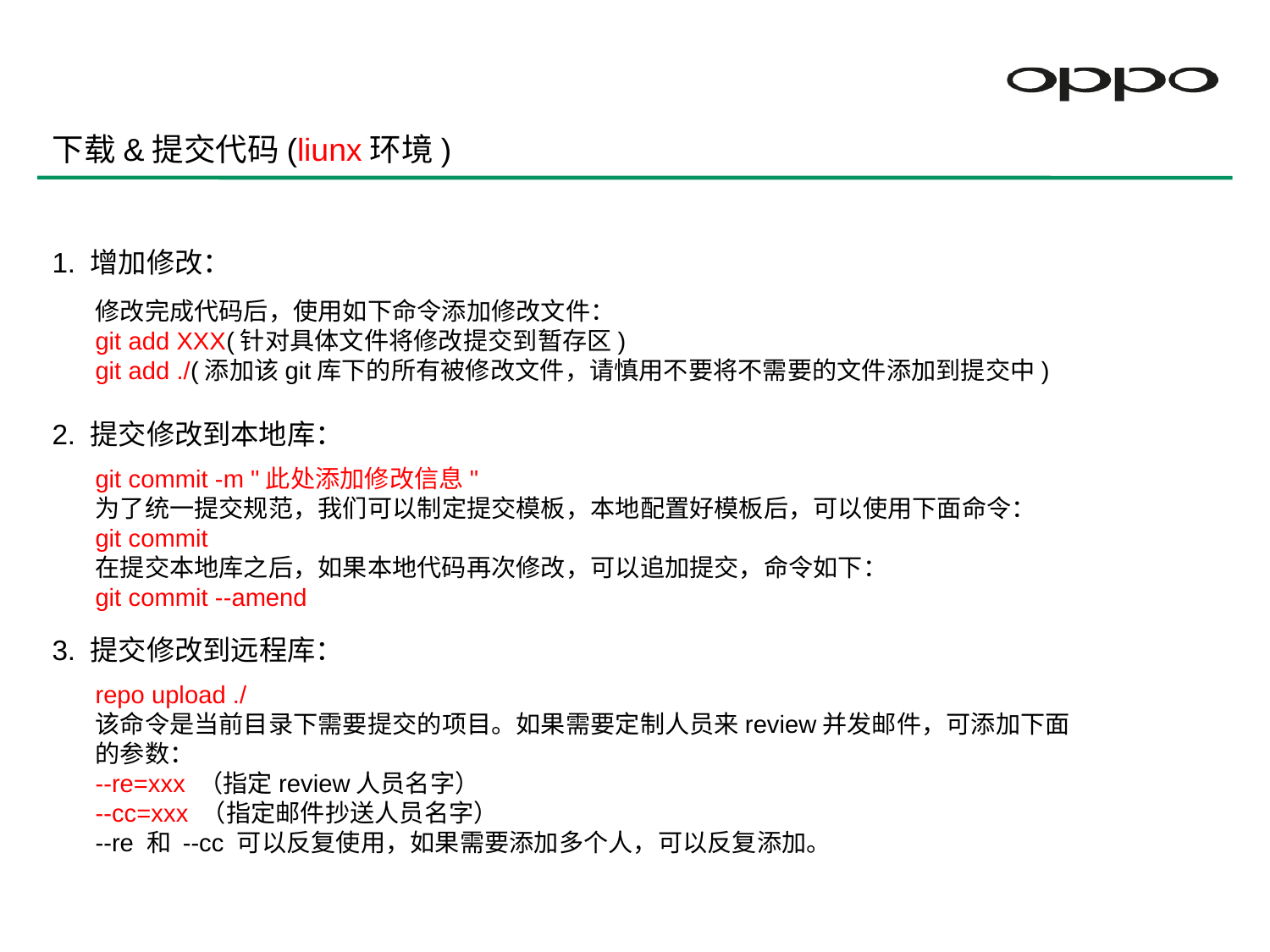

下载&提交代码(liunx环境)
1. 增加修改：
修改完成代码后，使用如下命令添加修改文件：
git add XXX(针对具体文件将修改提交到暂存区)
git add ./(添加该git库下的所有被修改文件，请慎用不要将不需要的文件添加到提交中)
2. 提交修改到本地库：
git commit -m "此处添加修改信息"
为了统一提交规范，我们可以制定提交模板，本地配置好模板后，可以使用下面命令：
git commit
在提交本地库之后，如果本地代码再次修改，可以追加提交，命令如下：
git commit --amend
3. 提交修改到远程库：
repo upload ./
该命令是当前目录下需要提交的项目。如果需要定制人员来review并发邮件，可添加下面的参数：
--re=xxx （指定review人员名字）
--cc=xxx （指定邮件抄送人员名字）
--re 和 --cc 可以反复使用，如果需要添加多个人，可以反复添加。